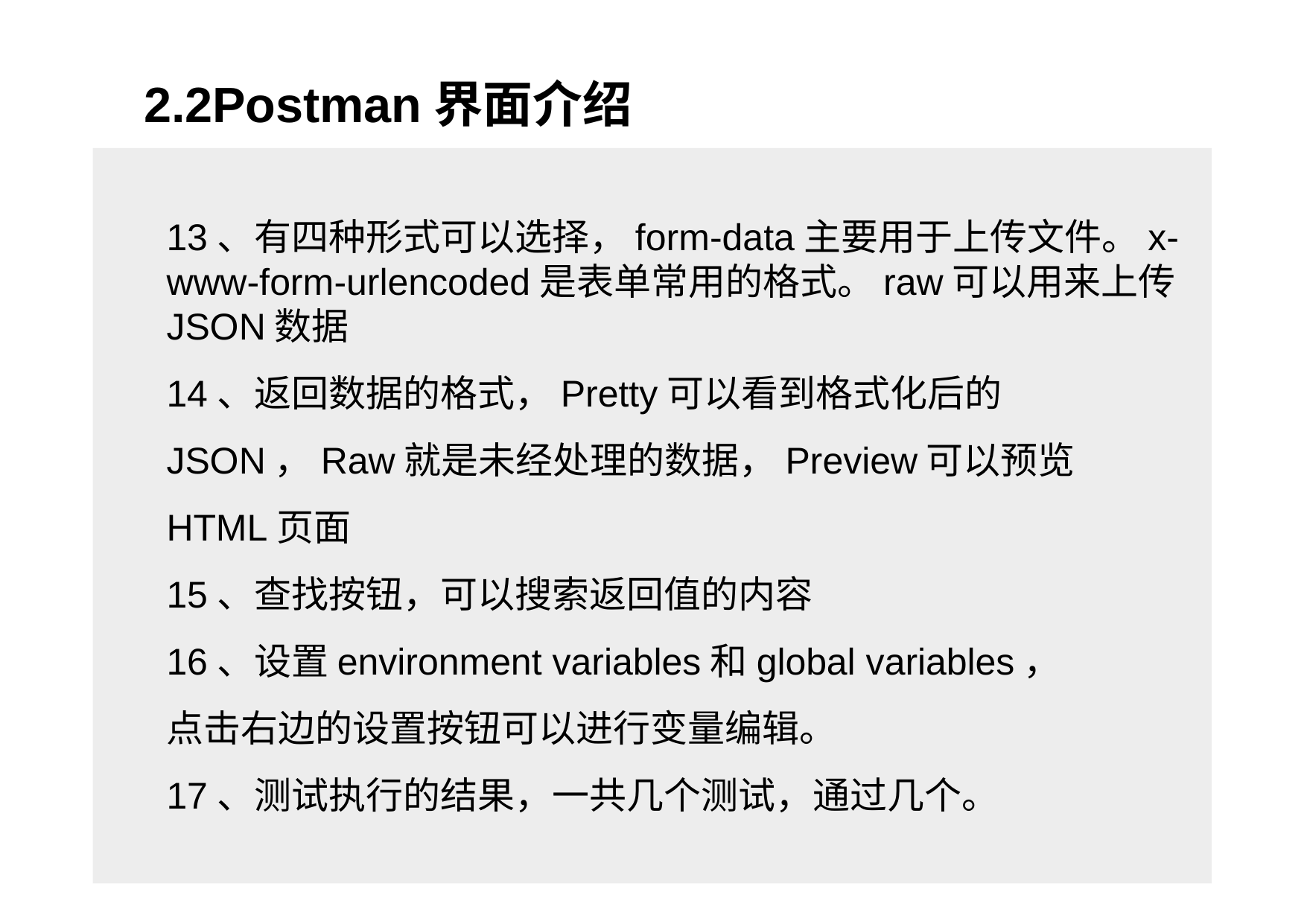

2.2Postman界面介绍

13、有四种形式可以选择，form-data主要用于上传文件。x-www-form-urlencoded是表单常用的格式。raw可以用来上传JSON数据
14、返回数据的格式，Pretty可以看到格式化后的JSON，Raw就是未经处理的数据，Preview可以预览HTML页面
15、查找按钮，可以搜索返回值的内容
16、设置environment variables和global variables，点击右边的设置按钮可以进行变量编辑。
17、测试执行的结果，一共几个测试，通过几个。